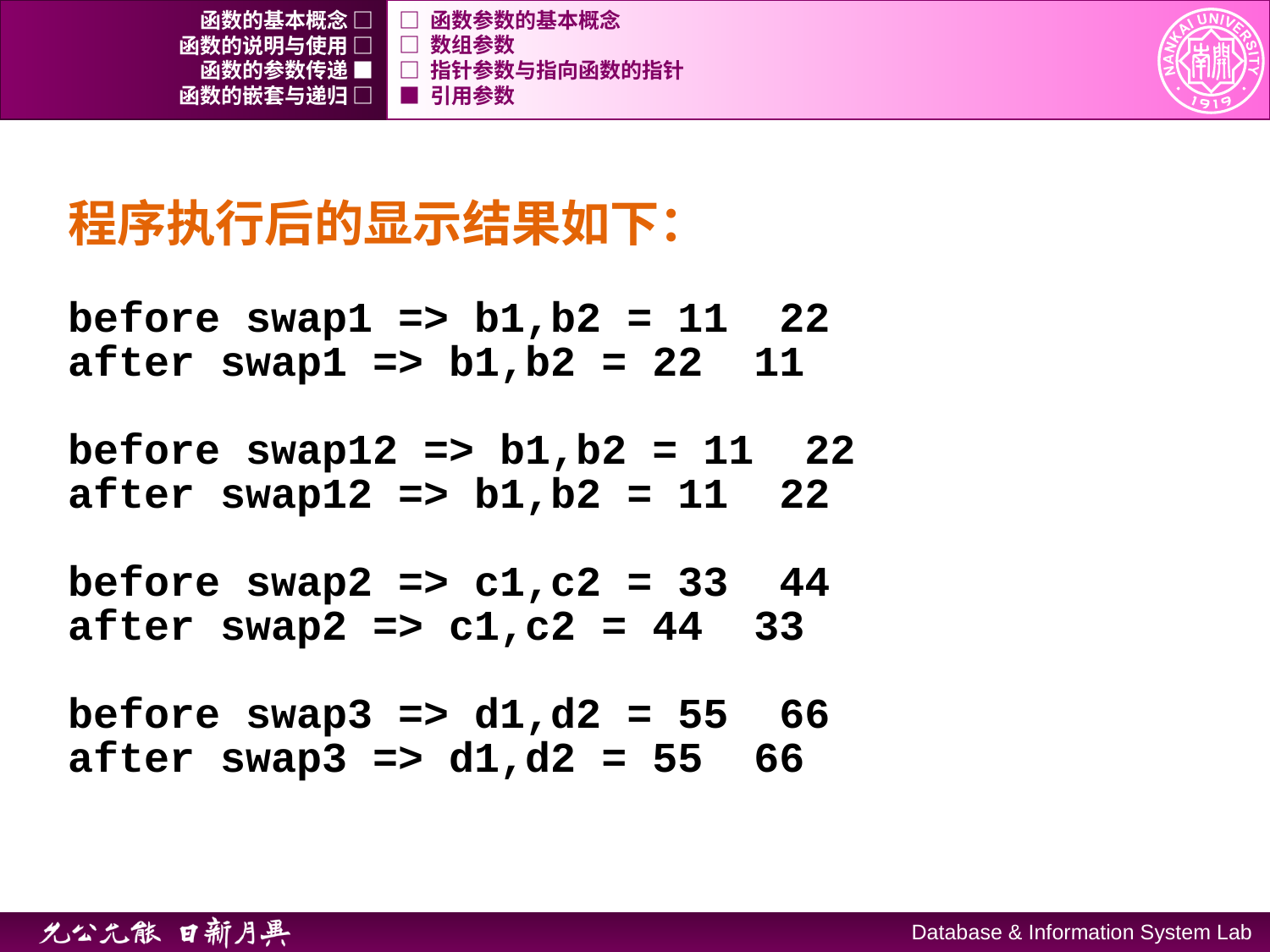

函数的基本概念 □
□ 函数参数的基本概念
函数的说明与使用 □
□ 数组参数
函数的参数传递 ■
□ 指针参数与指向函数的指针
函数的嵌套与递归 □
■ 引用参数
程序执行后的显示结果如下：

before swap1 => b1,b2 = 11  22
after swap1 => b1,b2 = 22  11

before swap12 => b1,b2 = 11  22
after swap12 => b1,b2 = 11  22

before swap2 => c1,c2 = 33  44
after swap2 => c1,c2 = 44  33

before swap3 => d1,d2 = 55  66
after swap3 => d1,d2 = 55  66